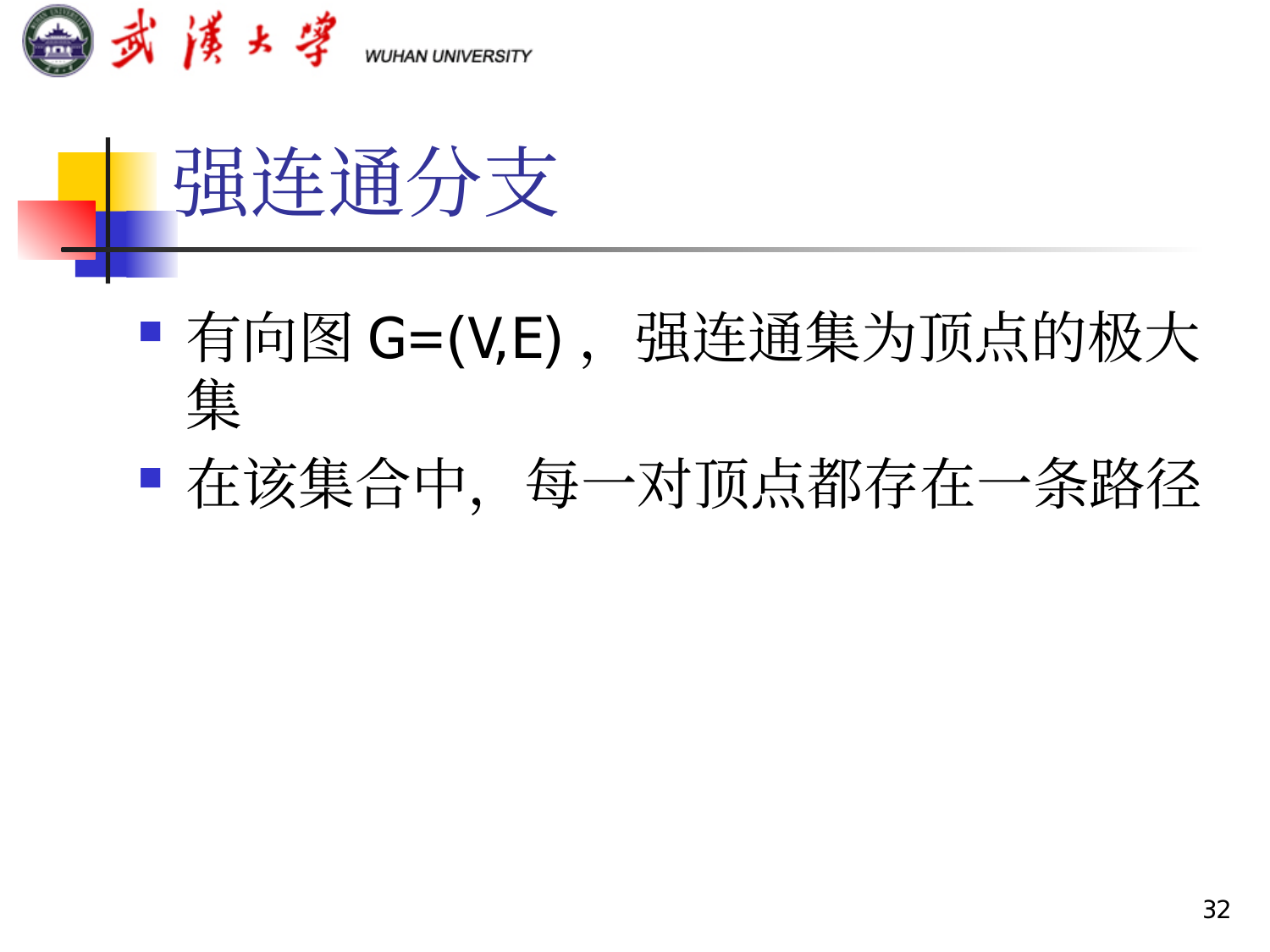

# 强连通分支
有向图G=(V,E)，强连通集为顶点的极大集
在该集合中，每一对顶点都存在一条路径
32